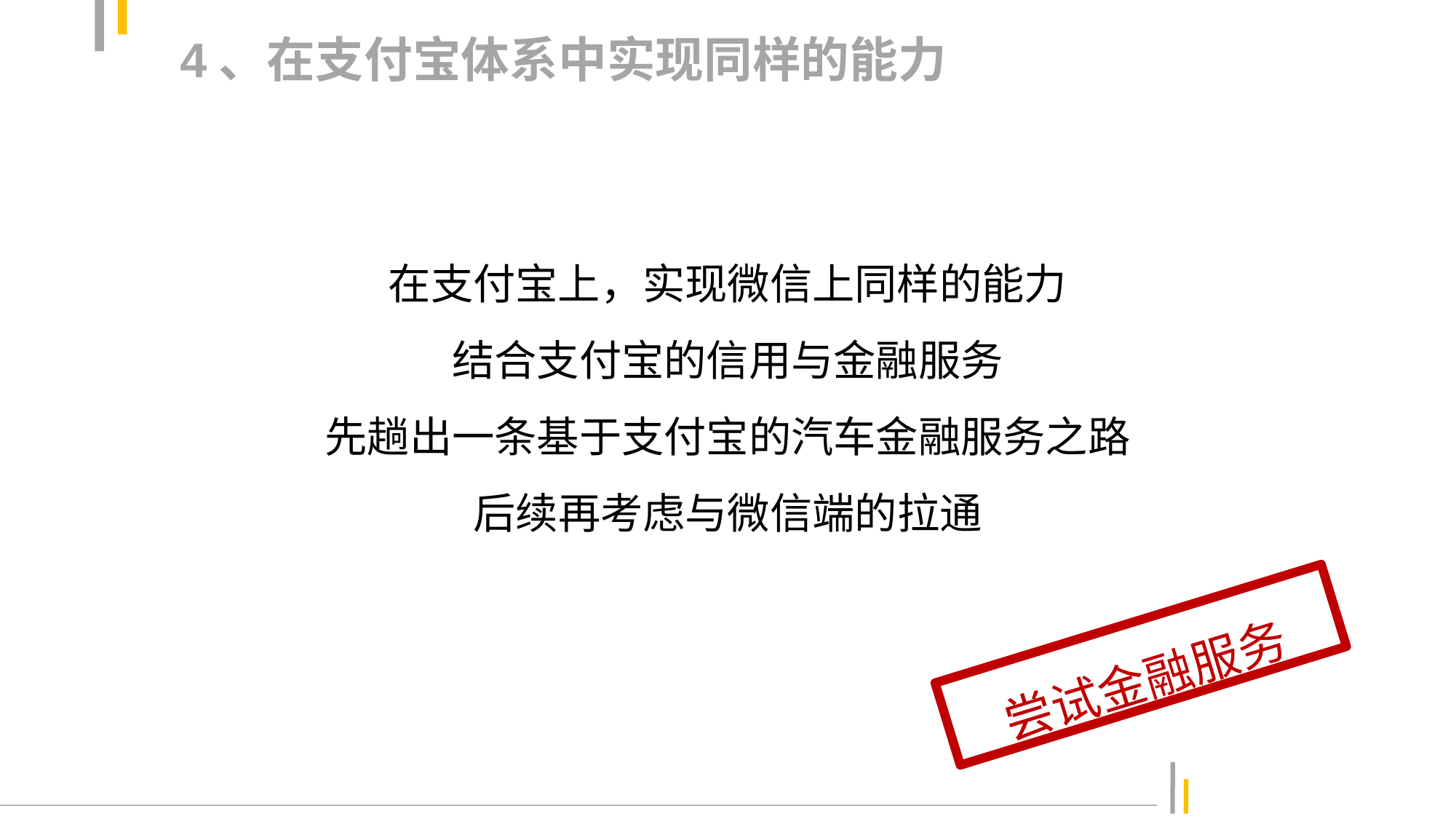

4、在支付宝体系中实现同样的能力
在支付宝上，实现微信上同样的能力
结合支付宝的信用与金融服务
先趟出一条基于支付宝的汽车金融服务之路
后续再考虑与微信端的拉通
尝试金融服务